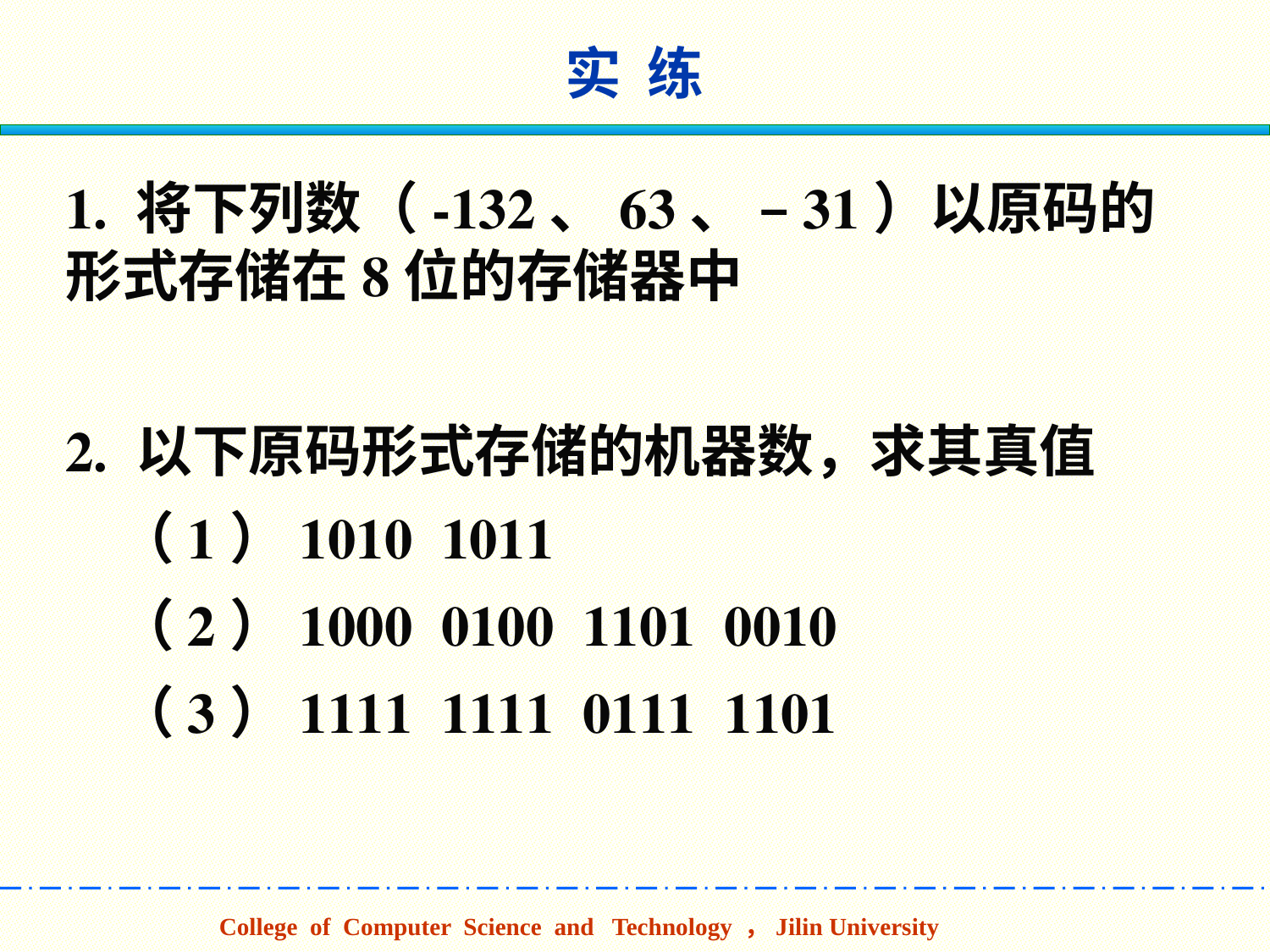

# 实  练
1. 将下列数（-132、63、 –31）以原码的形式存储在8位的存储器中

2. 以下原码形式存储的机器数，求其真值
   （1）1010  1011
   （2）1000  0100  1101  0010
   （3）1111  1111  0111  1101